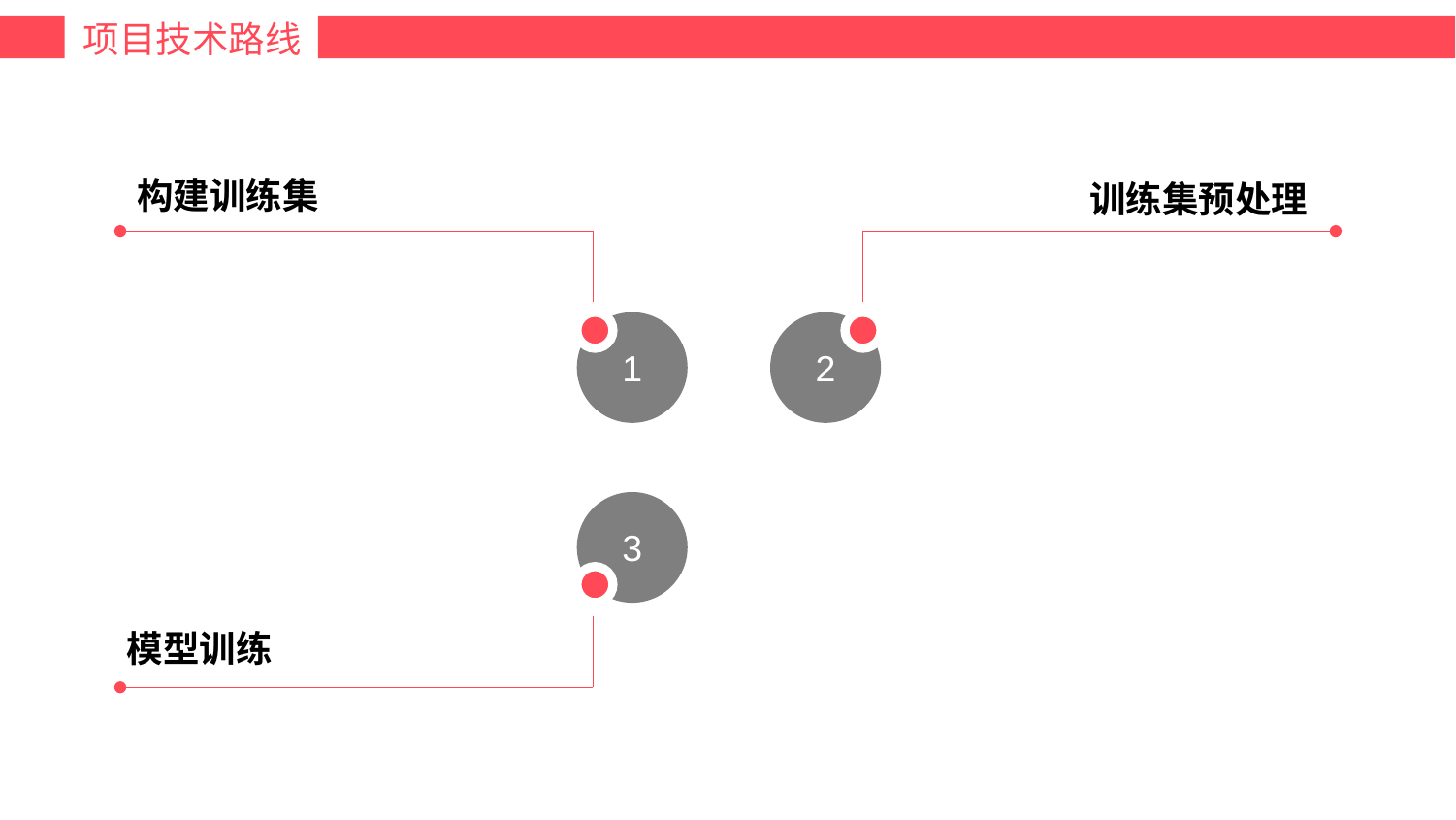

# 项目技术路线
构建训练集
    训练集预处理
1

2

3

      模型训练